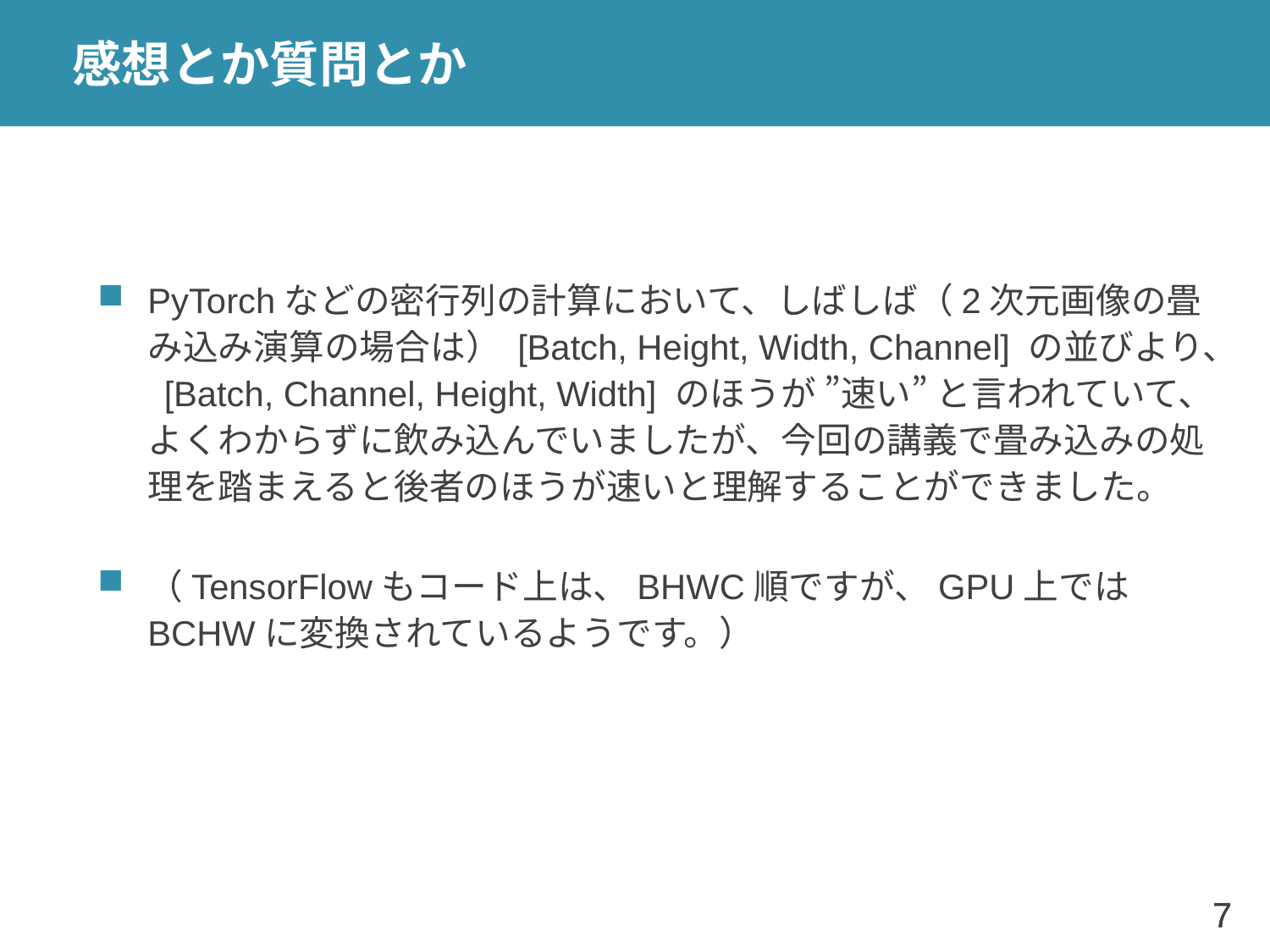

# 感想とか質問とか
PyTorchなどの密行列の計算において、しばしば（2次元画像の畳み込み演算の場合は） [Batch, Height, Width, Channel] の並びより、 [Batch, Channel, Height, Width] のほうが ”速い” と言われていて、よくわからずに飲み込んでいましたが、今回の講義で畳み込みの処理を踏まえると後者のほうが速いと理解することができました。
（TensorFlowもコード上は、BHWC順ですが、GPU上ではBCHWに変換されているようです。）